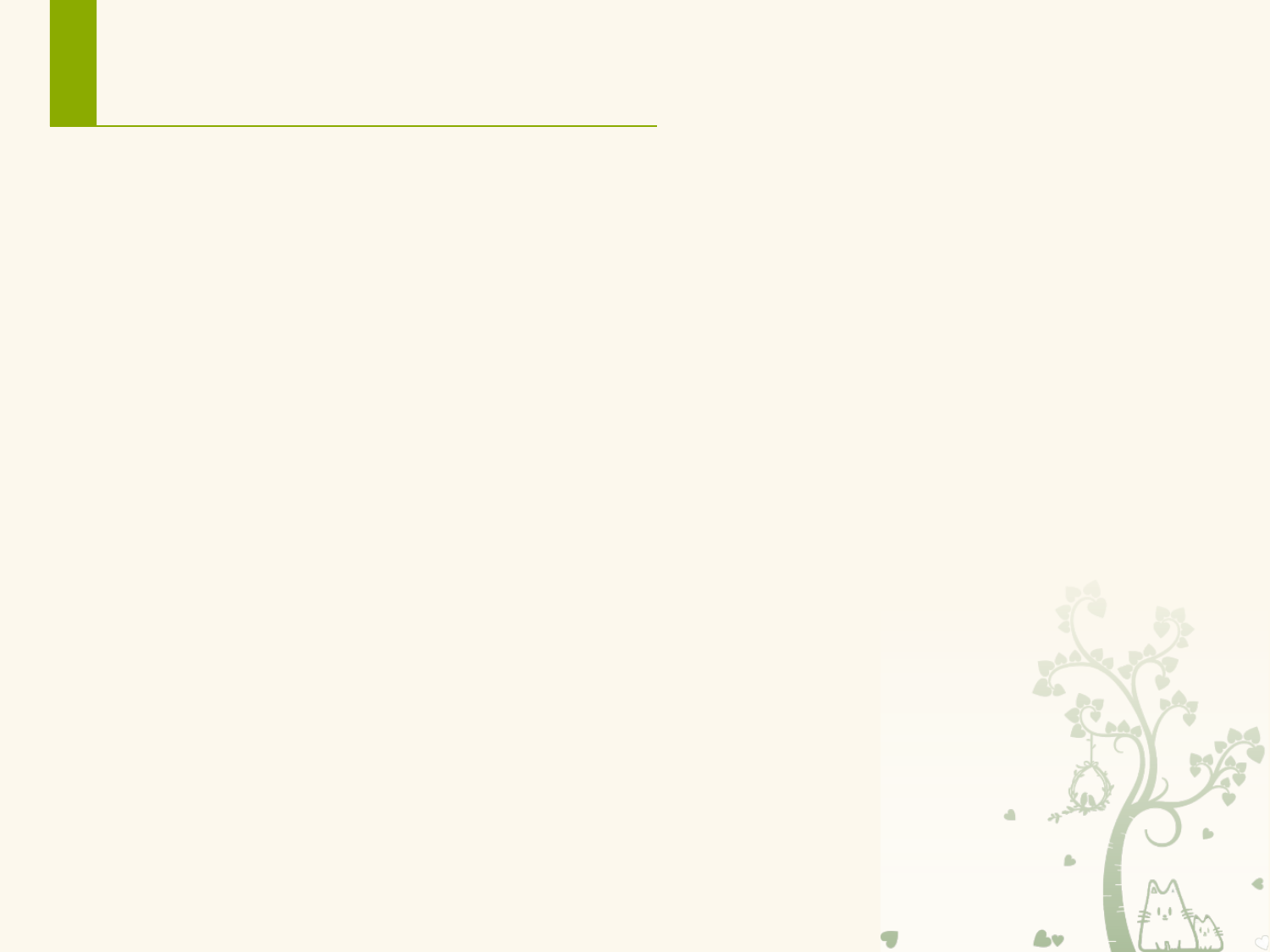

# 参考资料
《Android移动应用开发实践教程》，仲保才等
《第一行代码》Android (第2版)，郭霖
《第一行代码》Android (第3版)，郭霖
《Android 移动应用程序设计》，李冉

Android API 和 在线帮助
Android 开发者
https://developer.android.google.cn/
开源中国 Android开发专区
https://www.oschina.net/android
Android开发中文站
http://www.androidchina.net/